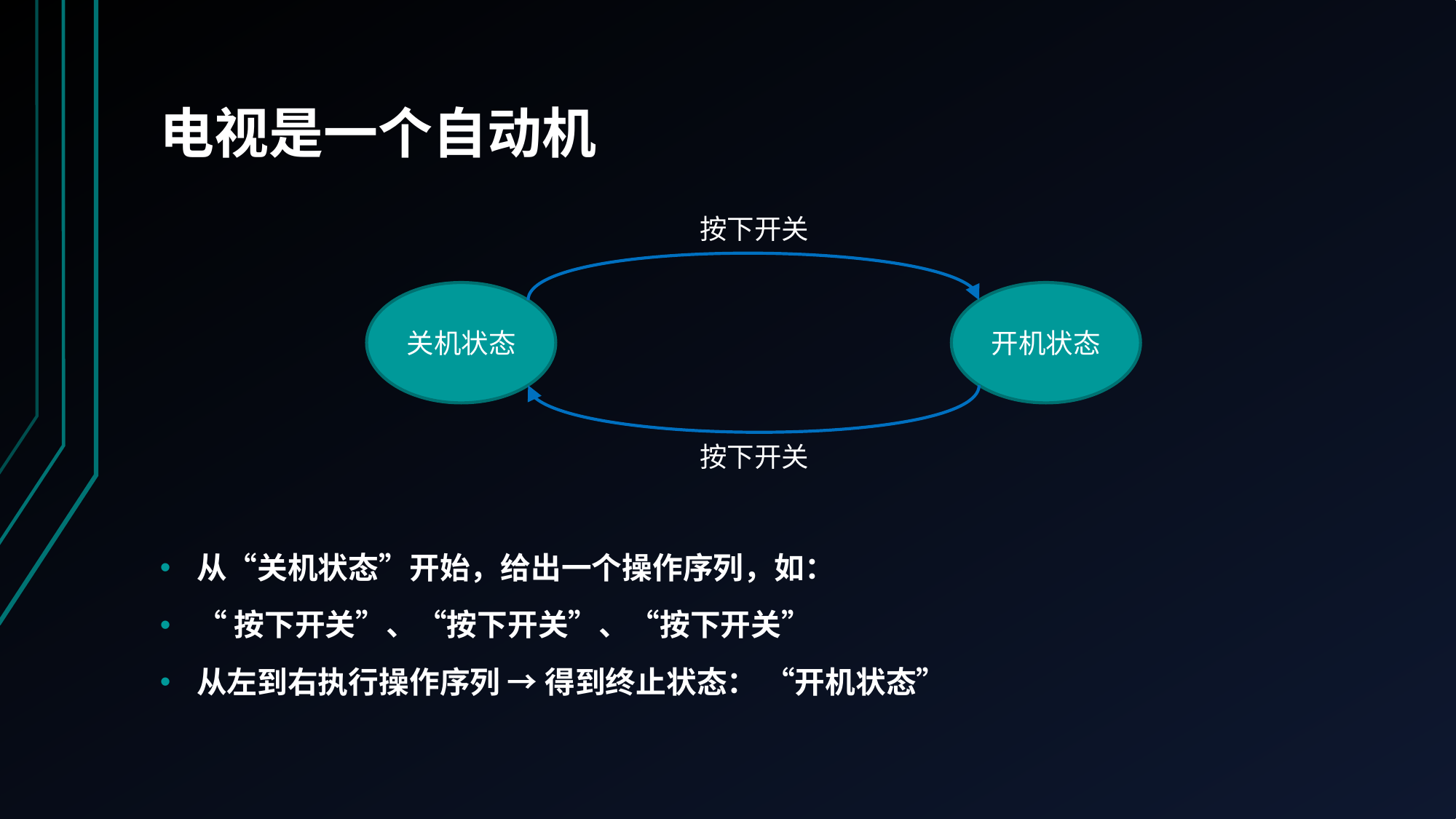

# 电视是一个自动机

从“关机状态”开始，给出一个操作序列，如：
“按下开关”、“按下开关”、“按下开关”
从左到右执行操作序列 → 得到终止状态： “开机状态”

按下开关
关机状态
开机状态
按下开关